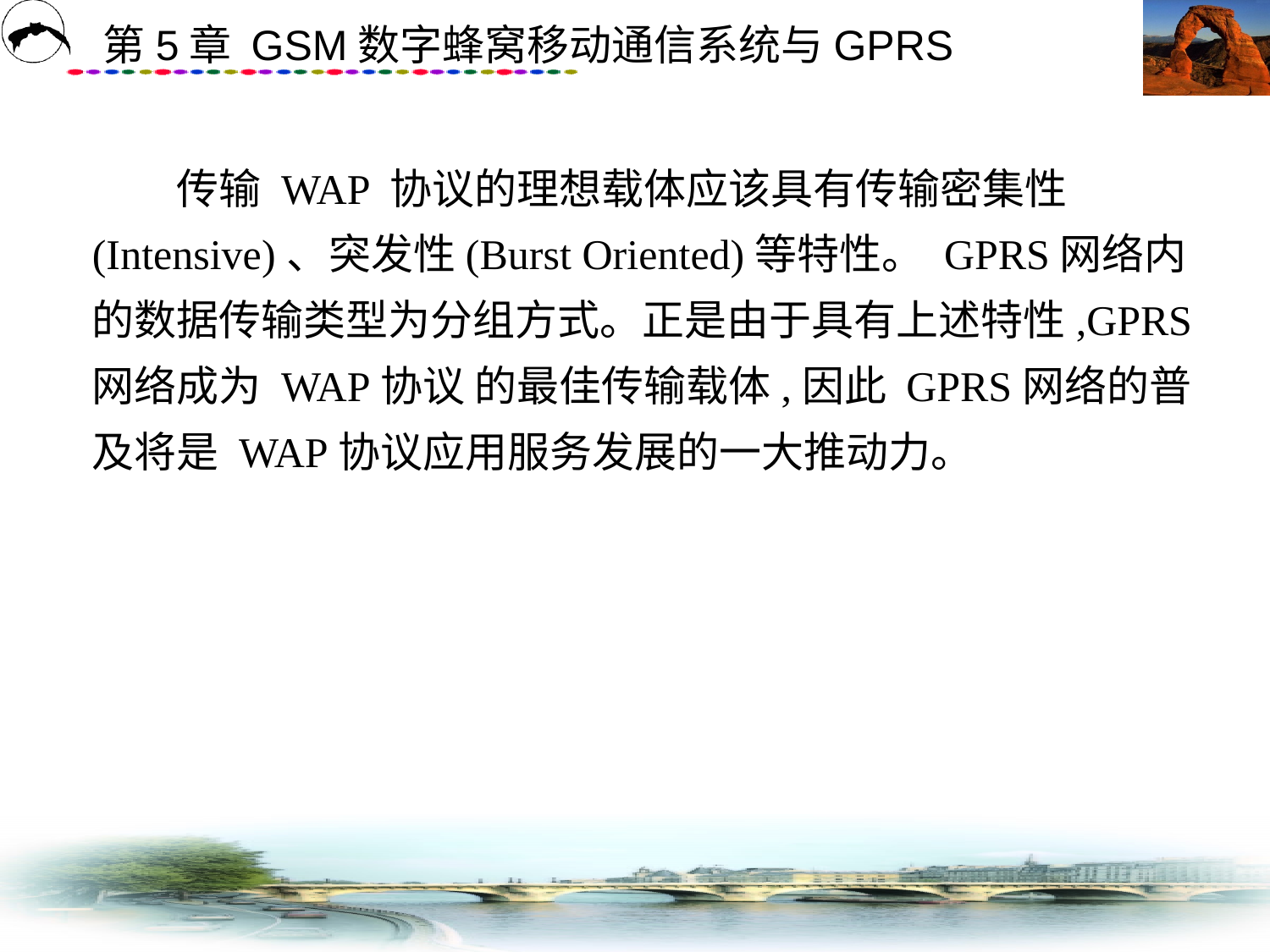

# 传输 WAP 协议的理想载体应该具有传输密集性(Intensive)、突发性(Burst Oriented)等特性。 GPRS网络内的数据传输类型为分组方式。正是由于具有上述特性,GPRS网络成为 WAP协议 的最佳传输载体,因此 GPRS网络的普及将是 WAP协议应用服务发展的一大推动力。